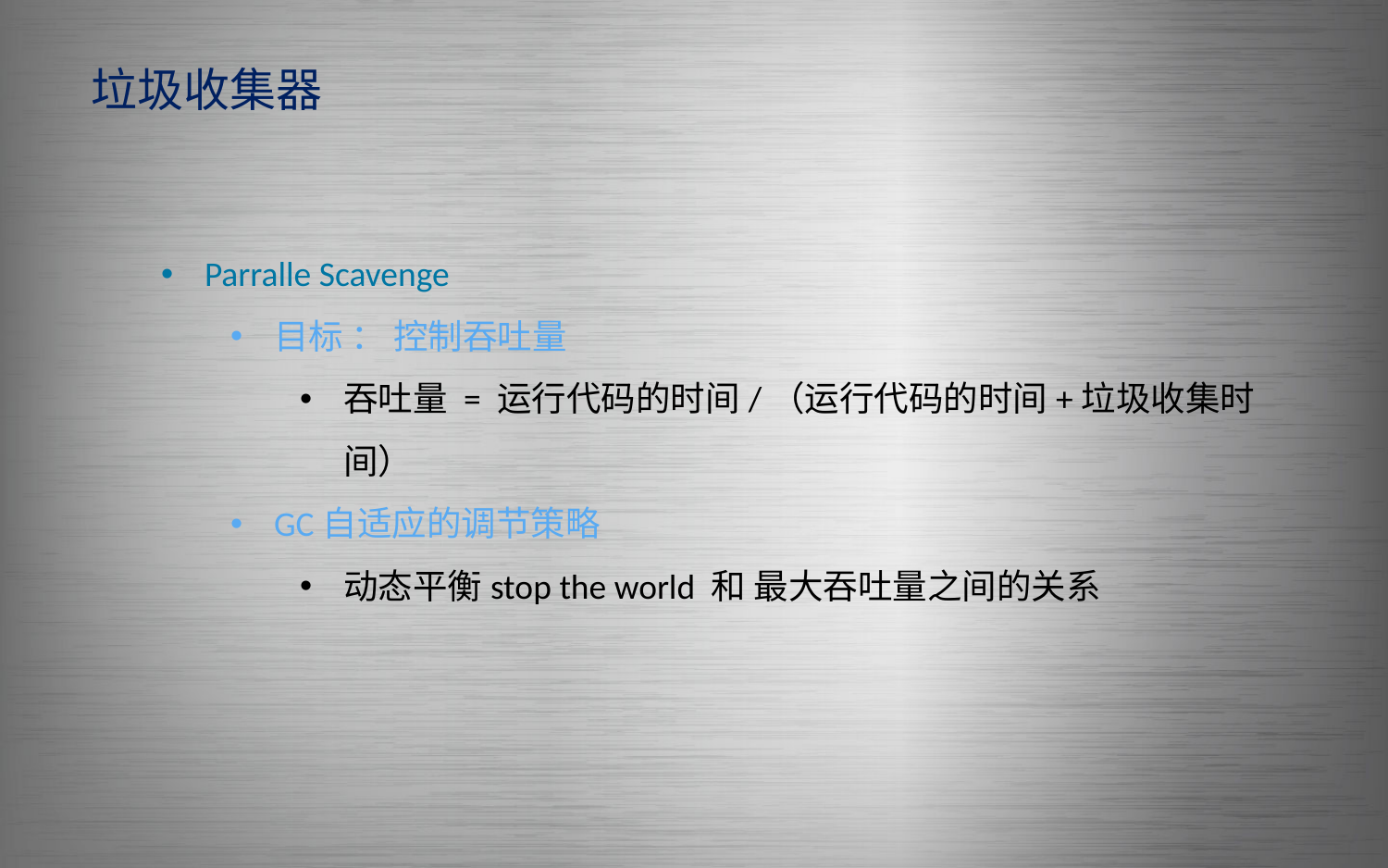

垃圾收集器
Parralle Scavenge
目标 ： 控制吞吐量
吞吐量 = 运行代码的时间/（运行代码的时间+垃圾收集时间）
GC自适应的调节策略
动态平衡stop the world 和 最大吞吐量之间的关系